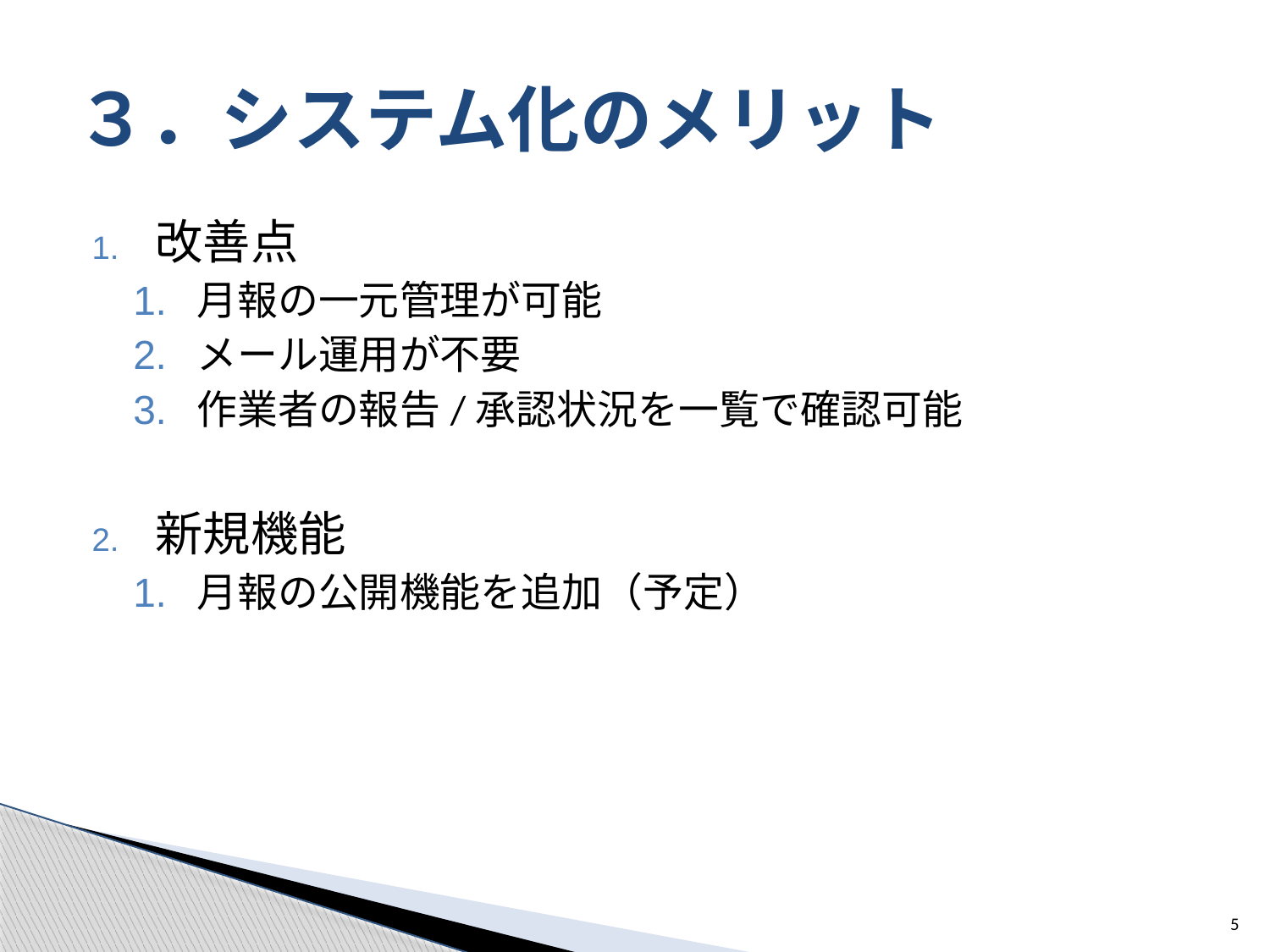

# ３．システム化のメリット
改善点
月報の一元管理が可能
メール運用が不要
作業者の報告/承認状況を一覧で確認可能

新規機能
月報の公開機能を追加（予定）
5